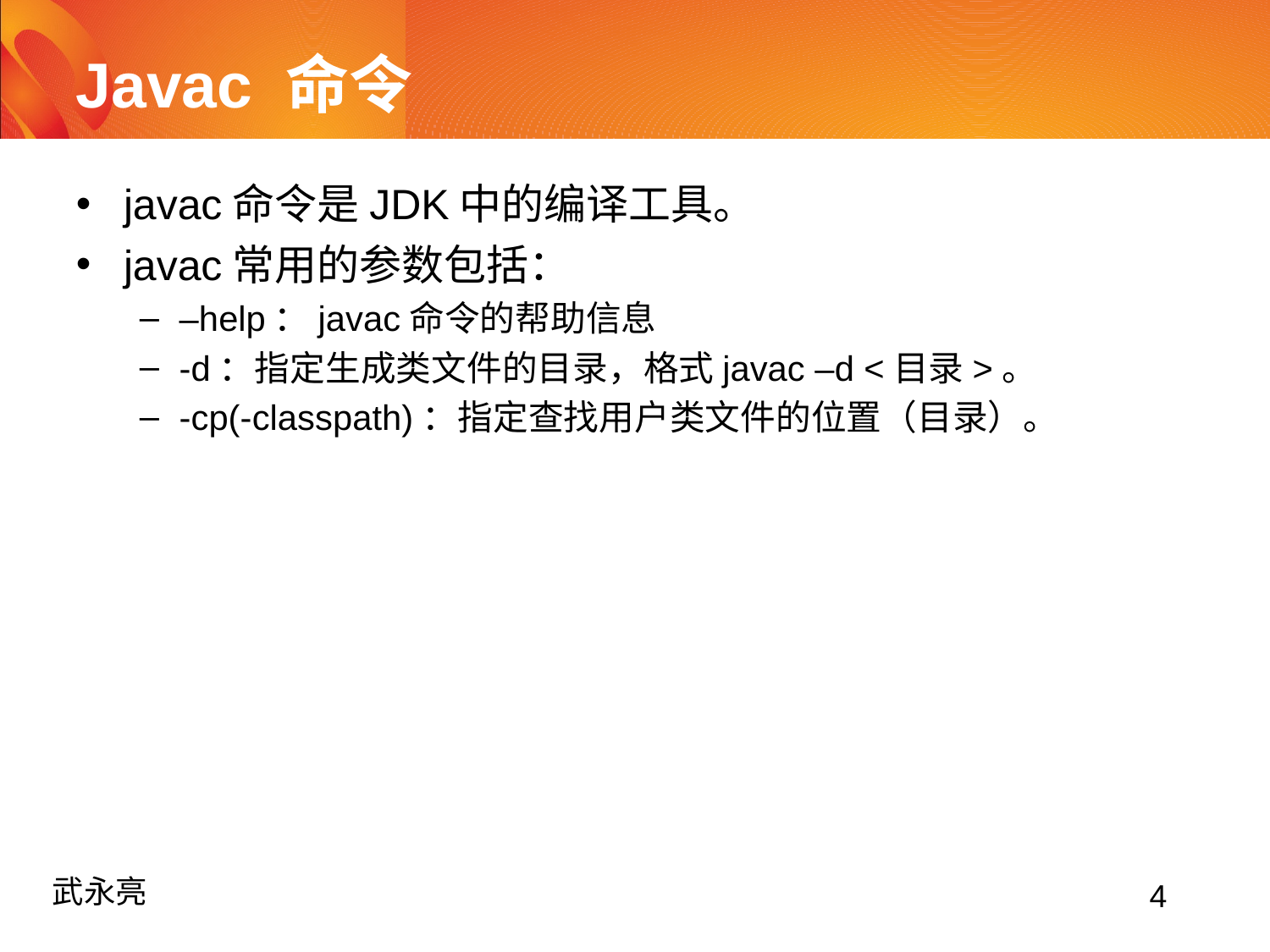

# Javac 命令
javac命令是JDK中的编译工具。
javac常用的参数包括：
–help：javac命令的帮助信息
-d：指定生成类文件的目录，格式javac –d <目录>。
-cp(-classpath)：指定查找用户类文件的位置（目录）。